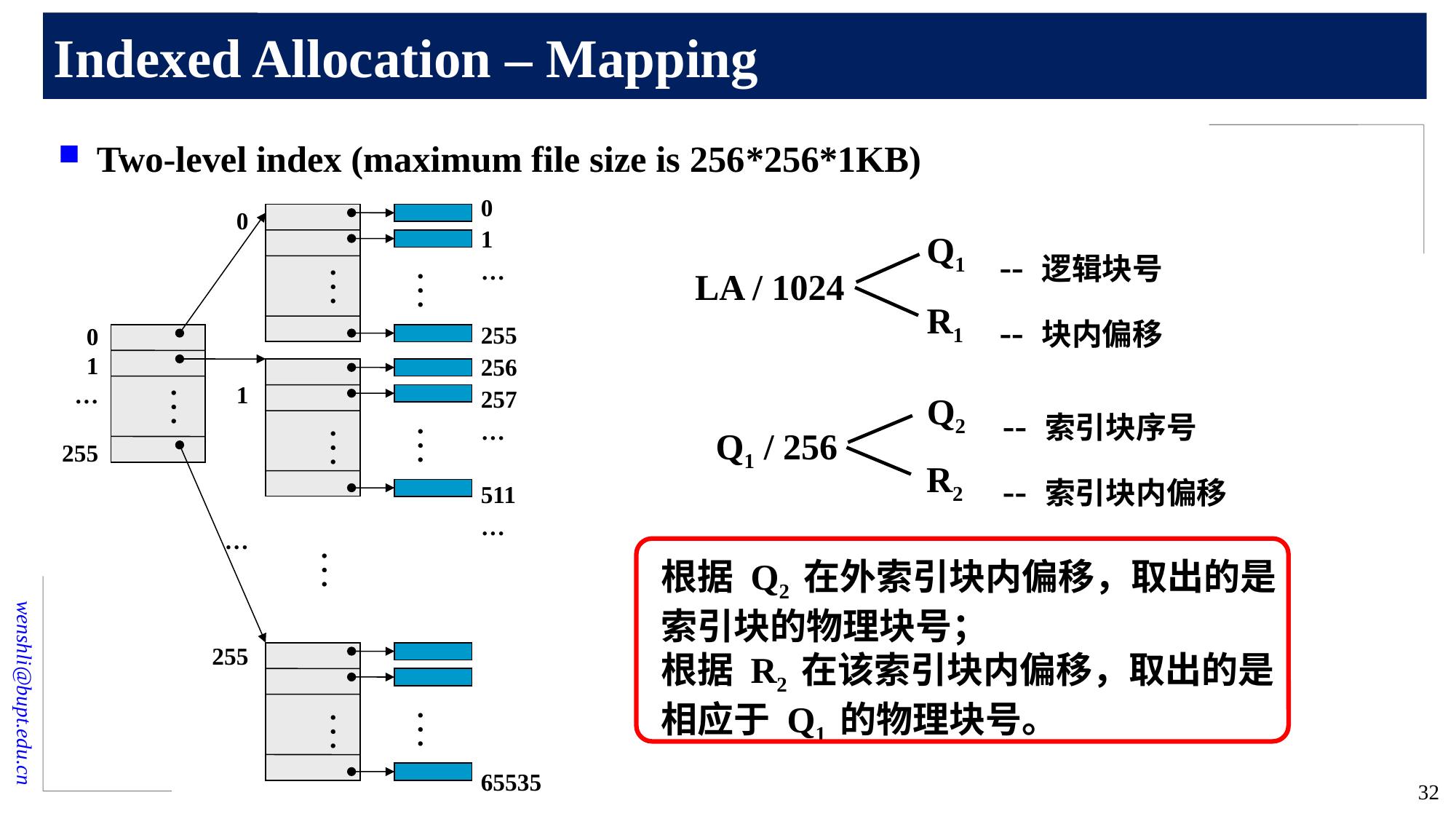

# Indexed Allocation – Mapping
Two-level index (maximum file size is 256*256*1KB)
0
1
…

255
256
257
…

511
…

65535
0

1

…

255

…

…

…

…

…

…

…

…

-- 逻辑块号
-- 块内偏移
Q1

LA / 1024

R1
0
1
…

255
-- 索引块序号
-- 索引块内偏移
Q2

Q1 / 256

R2

根据 Q2 在外索引块内偏移，取出的是索引块的物理块号；
根据 R2 在该索引块内偏移，取出的是相应于 Q1 的物理块号。
32